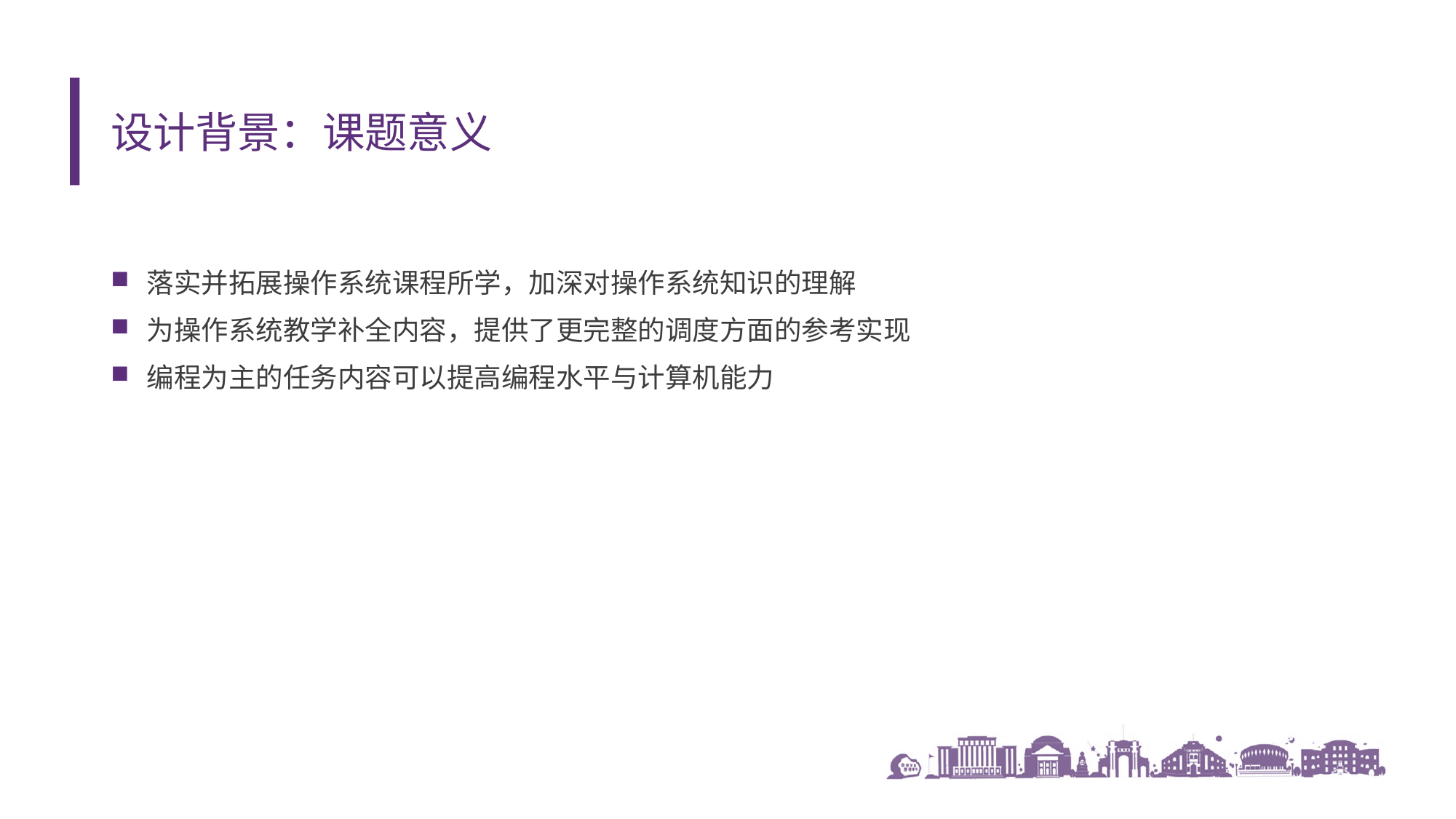

# 设计背景：课题意义
落实并拓展操作系统课程所学，加深对操作系统知识的理解
为操作系统教学补全内容，提供了更完整的调度方面的参考实现
编程为主的任务内容可以提高编程水平与计算机能力